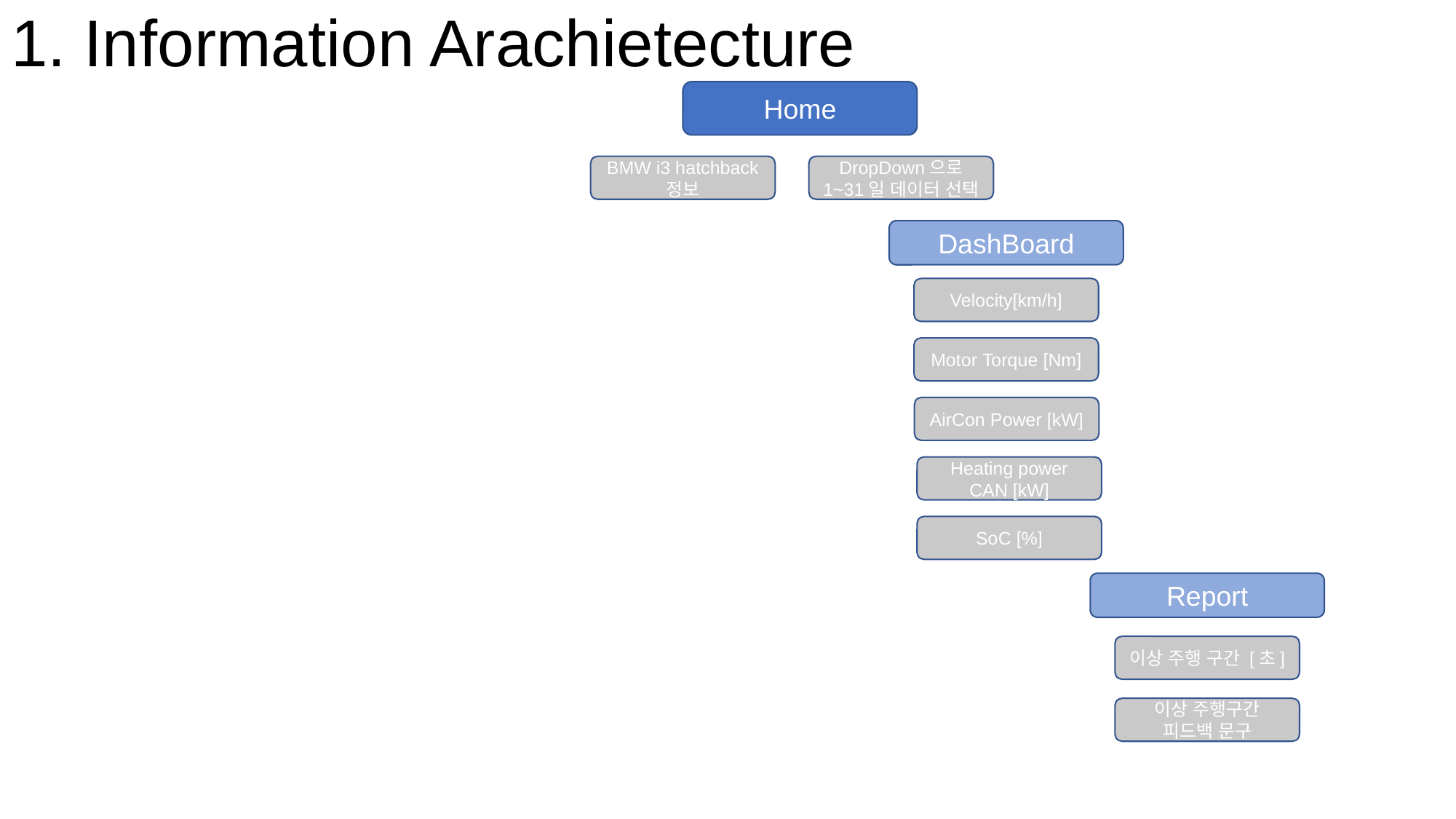

# 1. Information Arachietecture
Home
BMW i3 hatchback 정보
DropDown으로 1~31일 데이터 선택
DashBoard
Velocity[km/h]
Motor Torque [Nm]
AirCon Power [kW]
Heating power CAN [kW]
SoC [%]
Report
이상 주행 구간 [초]
이상 주행구간 피드백 문구